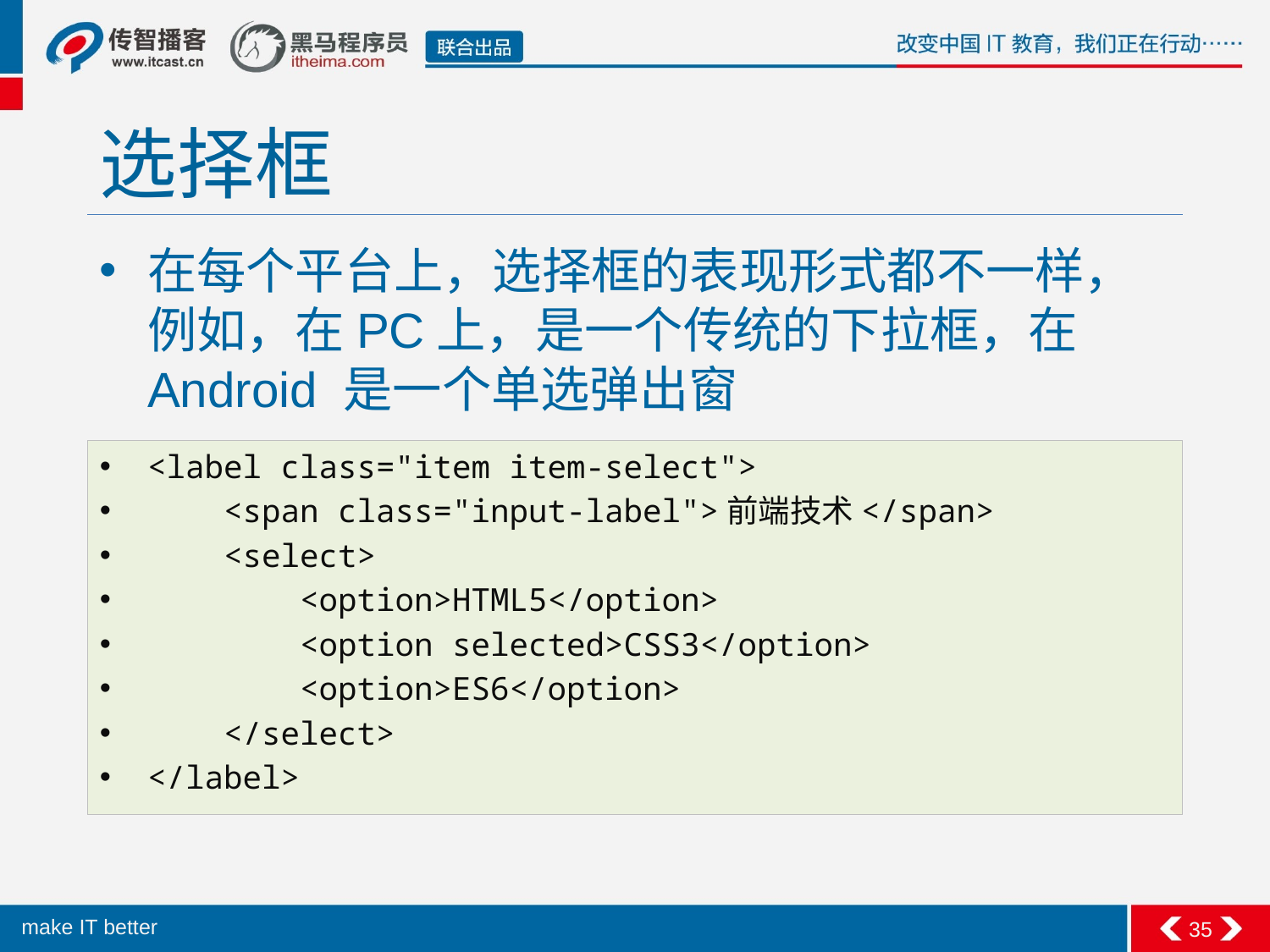

# 选择框
在每个平台上，选择框的表现形式都不一样，例如，在PC上，是一个传统的下拉框，在Android 是一个单选弹出窗
<label class="item item-select">
    <span class="input-label">前端技术</span>
    <select>
        <option>HTML5</option>
        <option selected>CSS3</option>
        <option>ES6</option>
    </select>
</label>
35

make IT better